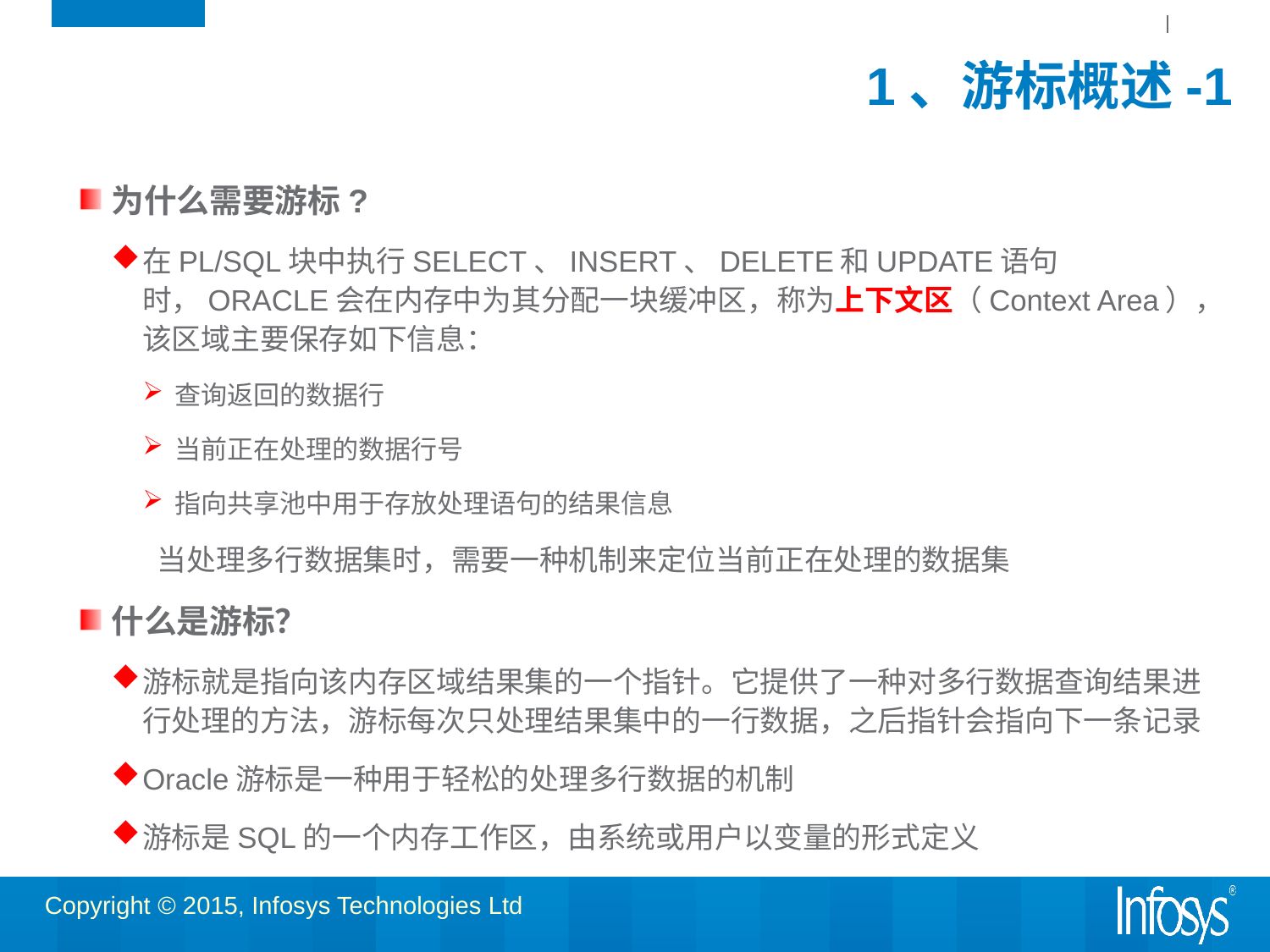

# 1、游标概述-1
为什么需要游标?
在PL/SQL块中执行SELECT、INSERT、DELETE和UPDATE语句时，ORACLE会在内存中为其分配一块缓冲区，称为上下文区（Context Area），该区域主要保存如下信息：
查询返回的数据行
当前正在处理的数据行号
指向共享池中用于存放处理语句的结果信息
      当处理多行数据集时，需要一种机制来定位当前正在处理的数据集
什么是游标？
游标就是指向该内存区域结果集的一个指针。它提供了一种对多行数据查询结果进行处理的方法，游标每次只处理结果集中的一行数据，之后指针会指向下一条记录
Oracle游标是一种用于轻松的处理多行数据的机制
游标是SQL的一个内存工作区，由系统或用户以变量的形式定义